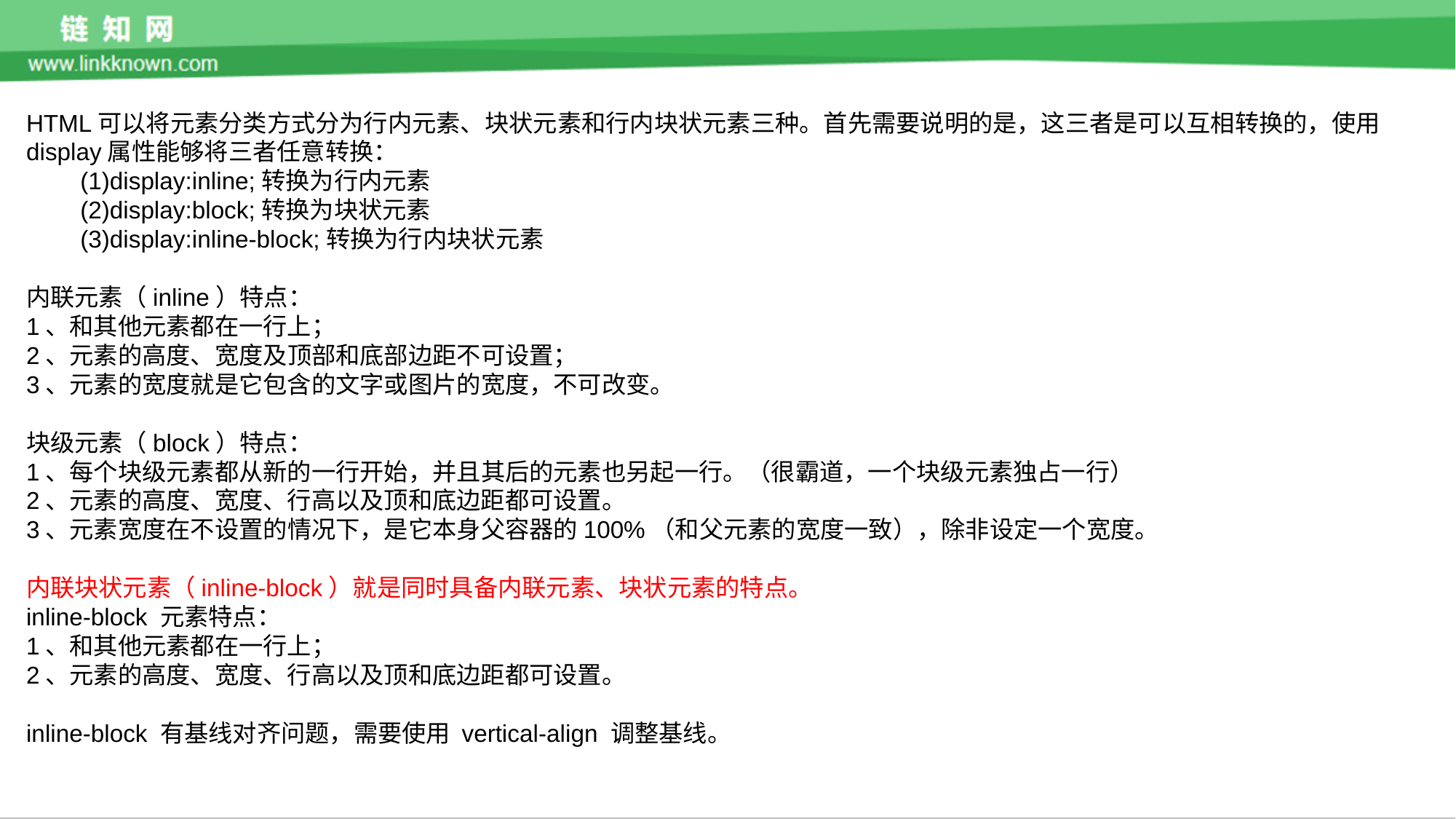

HTML可以将元素分类方式分为行内元素、块状元素和行内块状元素三种。首先需要说明的是，这三者是可以互相转换的，使用display属性能够将三者任意转换：
　　(1)display:inline;转换为行内元素
　　(2)display:block;转换为块状元素
　　(3)display:inline-block;转换为行内块状元素

内联元素（inline）特点：
1、和其他元素都在一行上；
2、元素的高度、宽度及顶部和底部边距不可设置；
3、元素的宽度就是它包含的文字或图片的宽度，不可改变。

块级元素（block）特点：
1、每个块级元素都从新的一行开始，并且其后的元素也另起一行。（很霸道，一个块级元素独占一行）
2、元素的高度、宽度、行高以及顶和底边距都可设置。
3、元素宽度在不设置的情况下，是它本身父容器的100%（和父元素的宽度一致），除非设定一个宽度。

内联块状元素（inline-block）就是同时具备内联元素、块状元素的特点。
inline-block 元素特点：
1、和其他元素都在一行上；
2、元素的高度、宽度、行高以及顶和底边距都可设置。

inline-block 有基线对齐问题，需要使用 vertical-align 调整基线。